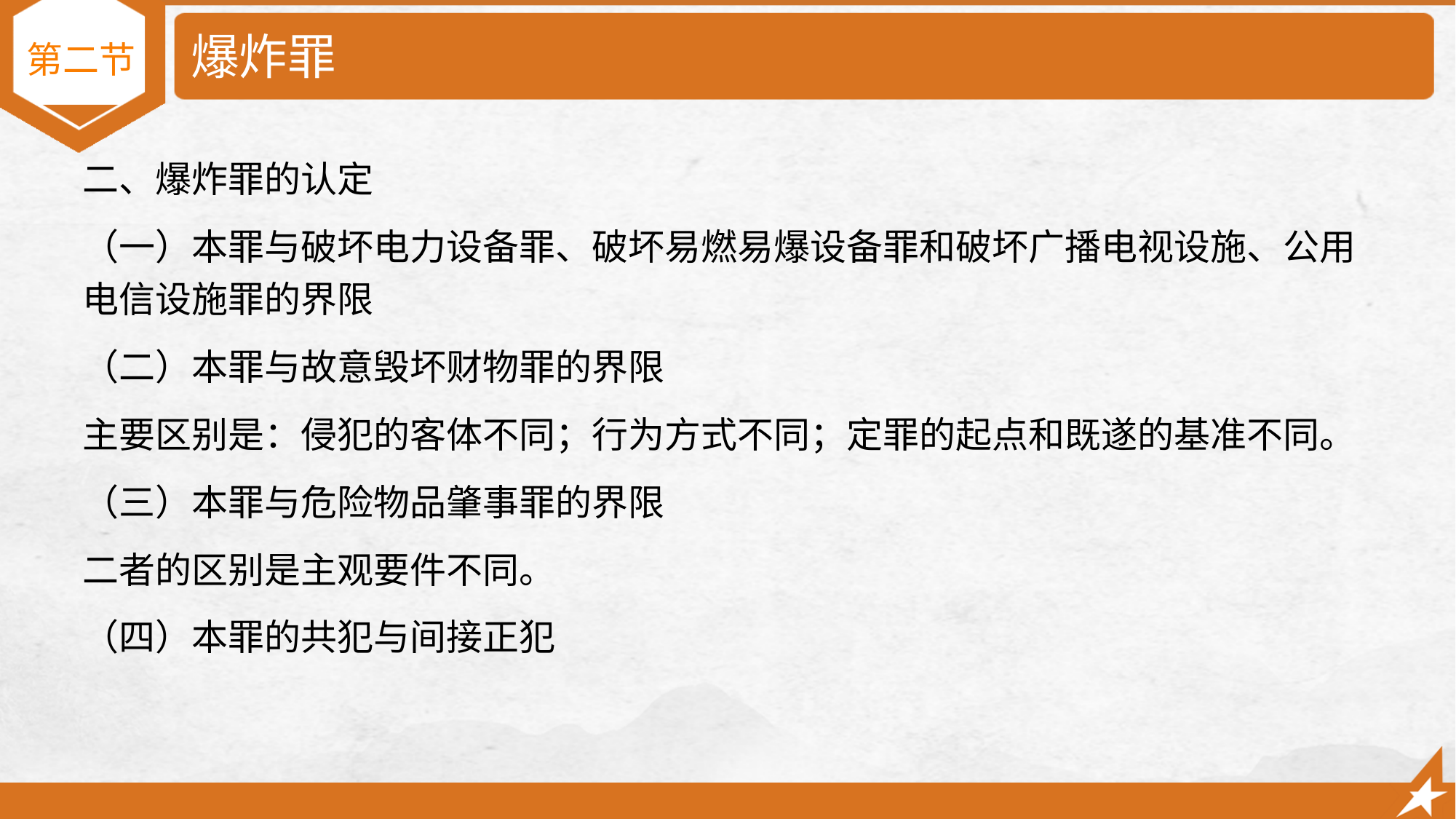

# 爆炸罪
第二节
二、爆炸罪的认定
（一）本罪与破坏电力设备罪、破坏易燃易爆设备罪和破坏广播电视设施、公用电信设施罪的界限
（二）本罪与故意毁坏财物罪的界限
主要区别是：侵犯的客体不同；行为方式不同；定罪的起点和既遂的基准不同。
（三）本罪与危险物品肇事罪的界限
二者的区别是主观要件不同。
（四）本罪的共犯与间接正犯